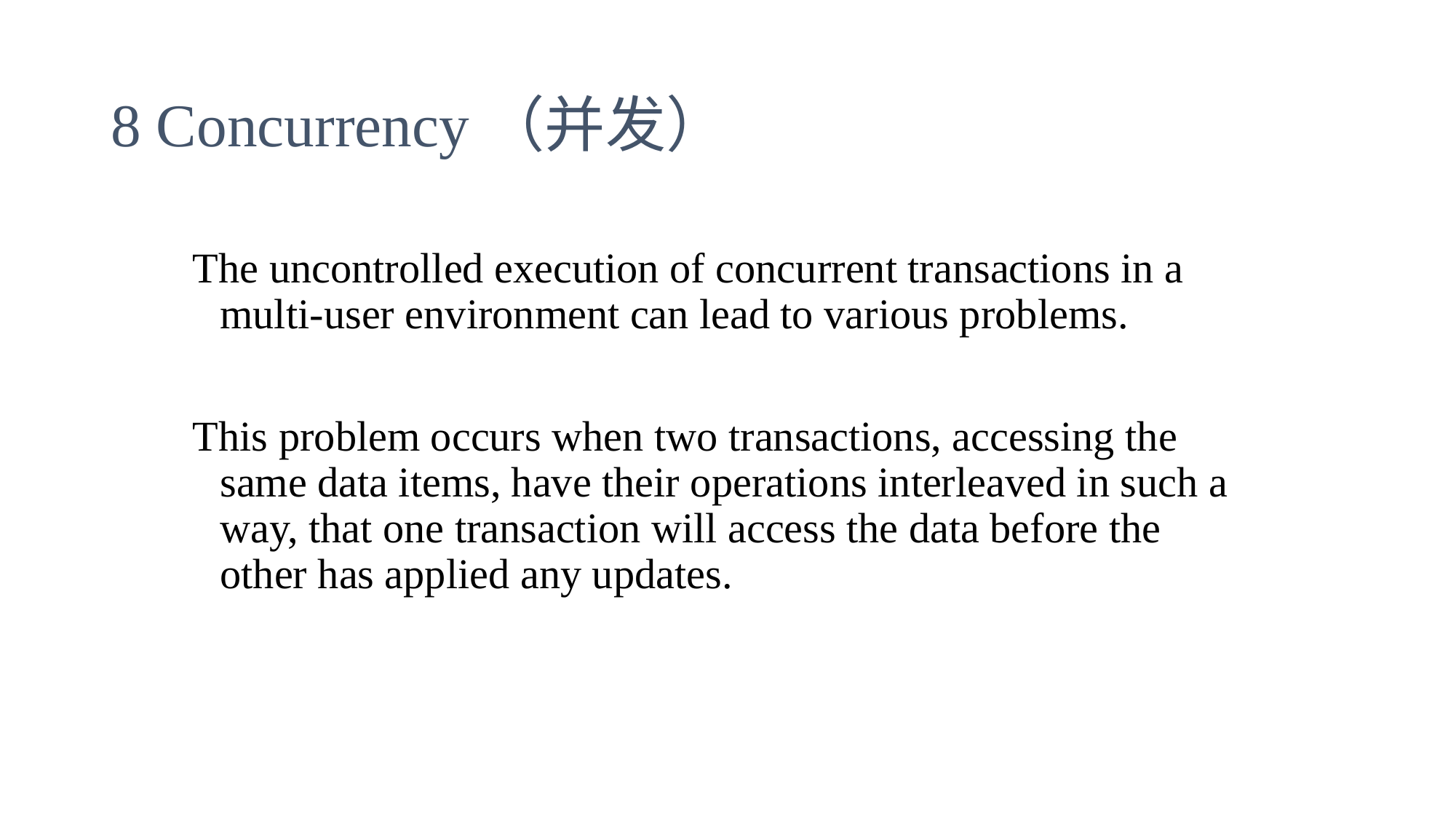

# 8 Concurrency（并发）
The uncontrolled execution of concurrent transactions in a multi-user environment can lead to various problems.

This problem occurs when two transactions, accessing the same data items, have their operations interleaved in such a way, that one transaction will access the data before the other has applied any updates.